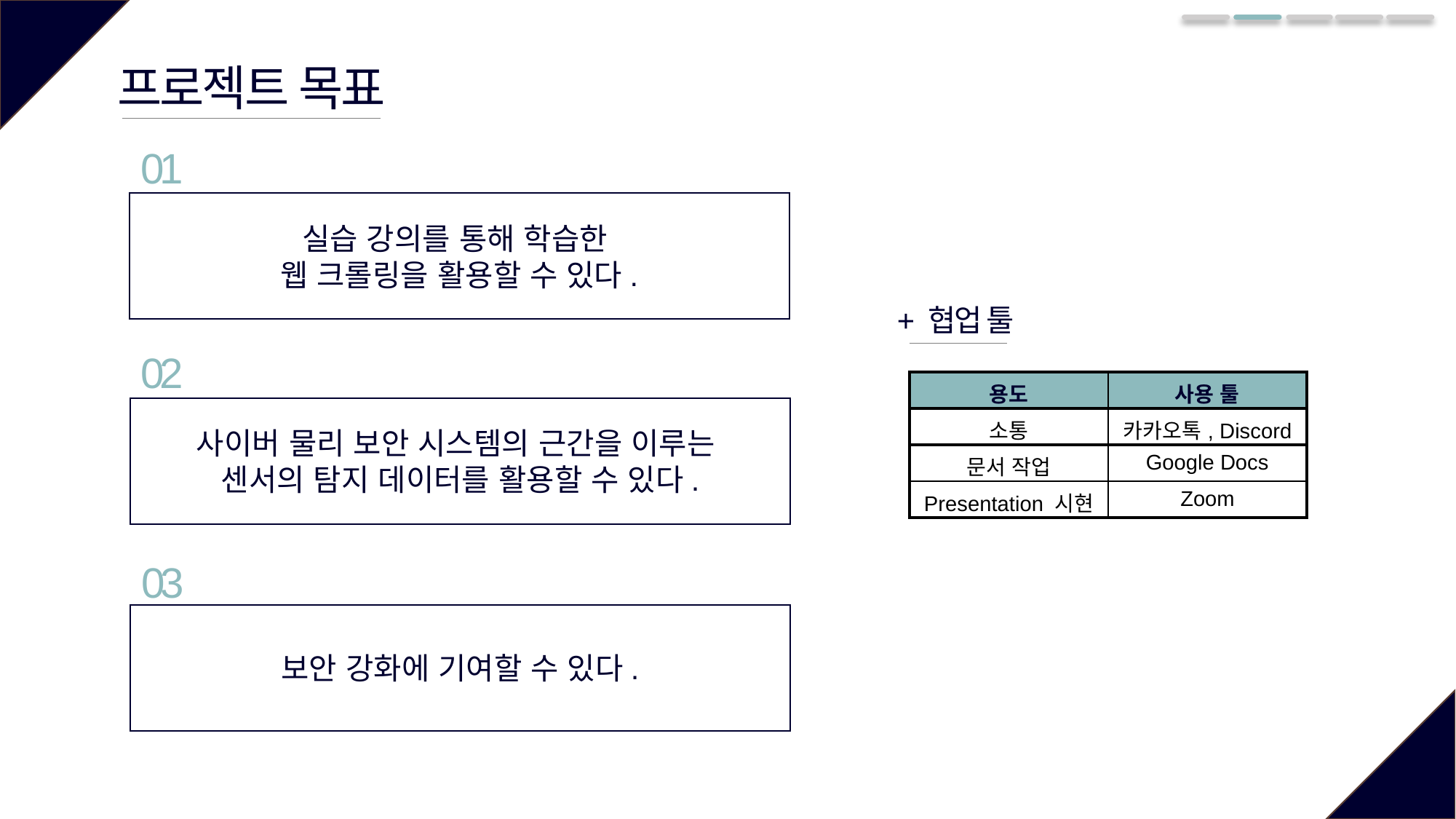

프로젝트 목표
01
실습 강의를 통해 학습한
웹 크롤링을 활용할 수 있다.
+ 협업 툴
02
| 용도 | 사용 툴 |
| --- | --- |
| 소통 | 카카오톡, Discord |
| 문서 작업 | Google Docs |
| Presentation 시현 | Zoom |
사이버 물리 보안 시스템의 근간을 이루는
센서의 탐지 데이터를 활용할 수 있다.
03
보안 강화에 기여할 수 있다.